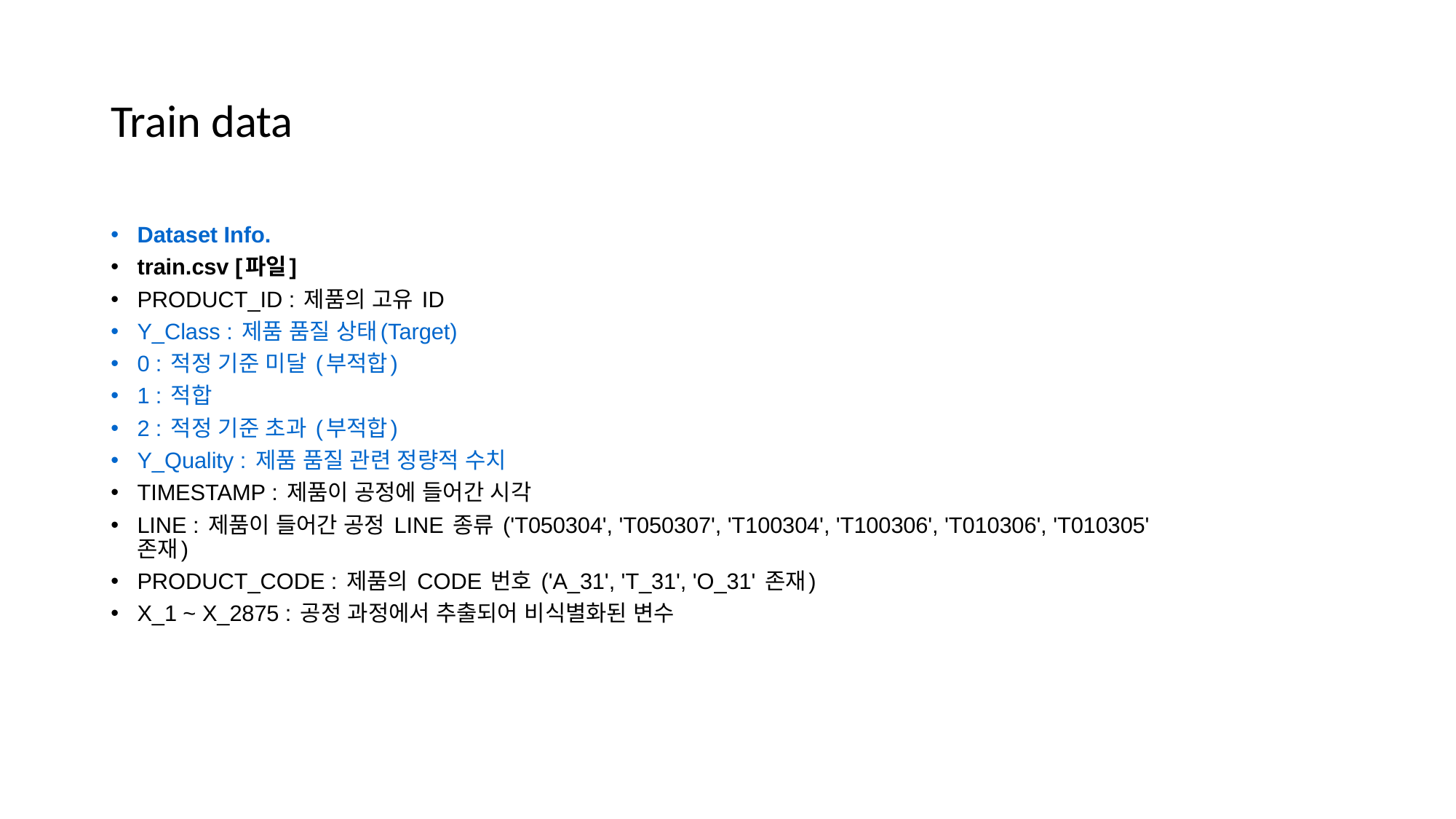

# Train data
Dataset Info.
train.csv [파일]
PRODUCT_ID : 제품의 고유 ID
Y_Class : 제품 품질 상태(Target)
0 : 적정 기준 미달 (부적합)
1 : 적합
2 : 적정 기준 초과 (부적합)
Y_Quality : 제품 품질 관련 정량적 수치
TIMESTAMP : 제품이 공정에 들어간 시각
LINE : 제품이 들어간 공정 LINE 종류 ('T050304', 'T050307', 'T100304', 'T100306', 'T010306', 'T010305' 존재)
PRODUCT_CODE : 제품의 CODE 번호 ('A_31', 'T_31', 'O_31' 존재)
X_1 ~ X_2875 : 공정 과정에서 추출되어 비식별화된 변수